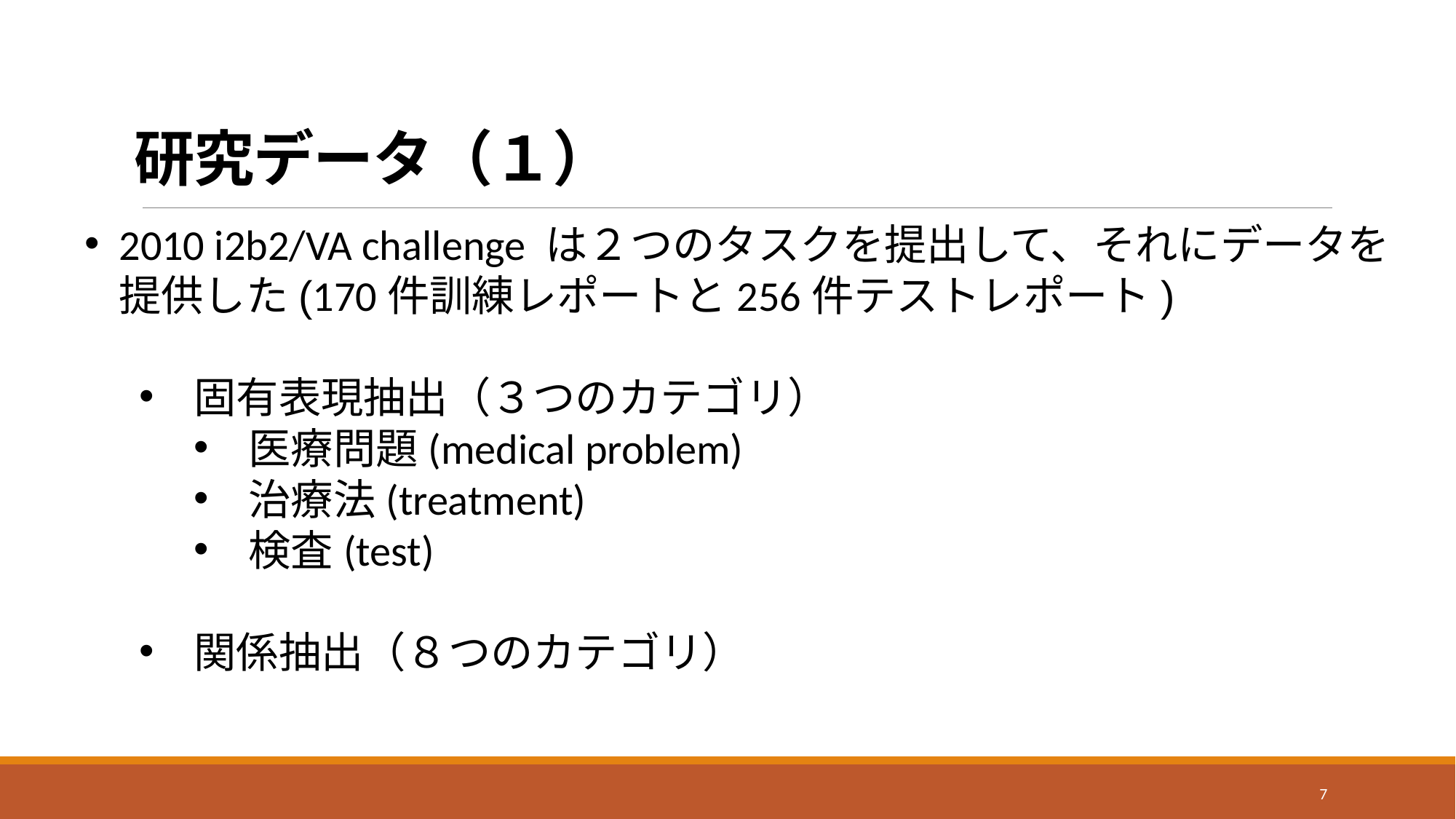

# 研究データ（１）
2010 i2b2/VA challenge は２つのタスクを提出して、それにデータを提供した(170件訓練レポートと256件テストレポート)

固有表現抽出（３つのカテゴリ）
医療問題(medical problem)
治療法(treatment)
検査(test)

関係抽出（８つのカテゴリ）

7